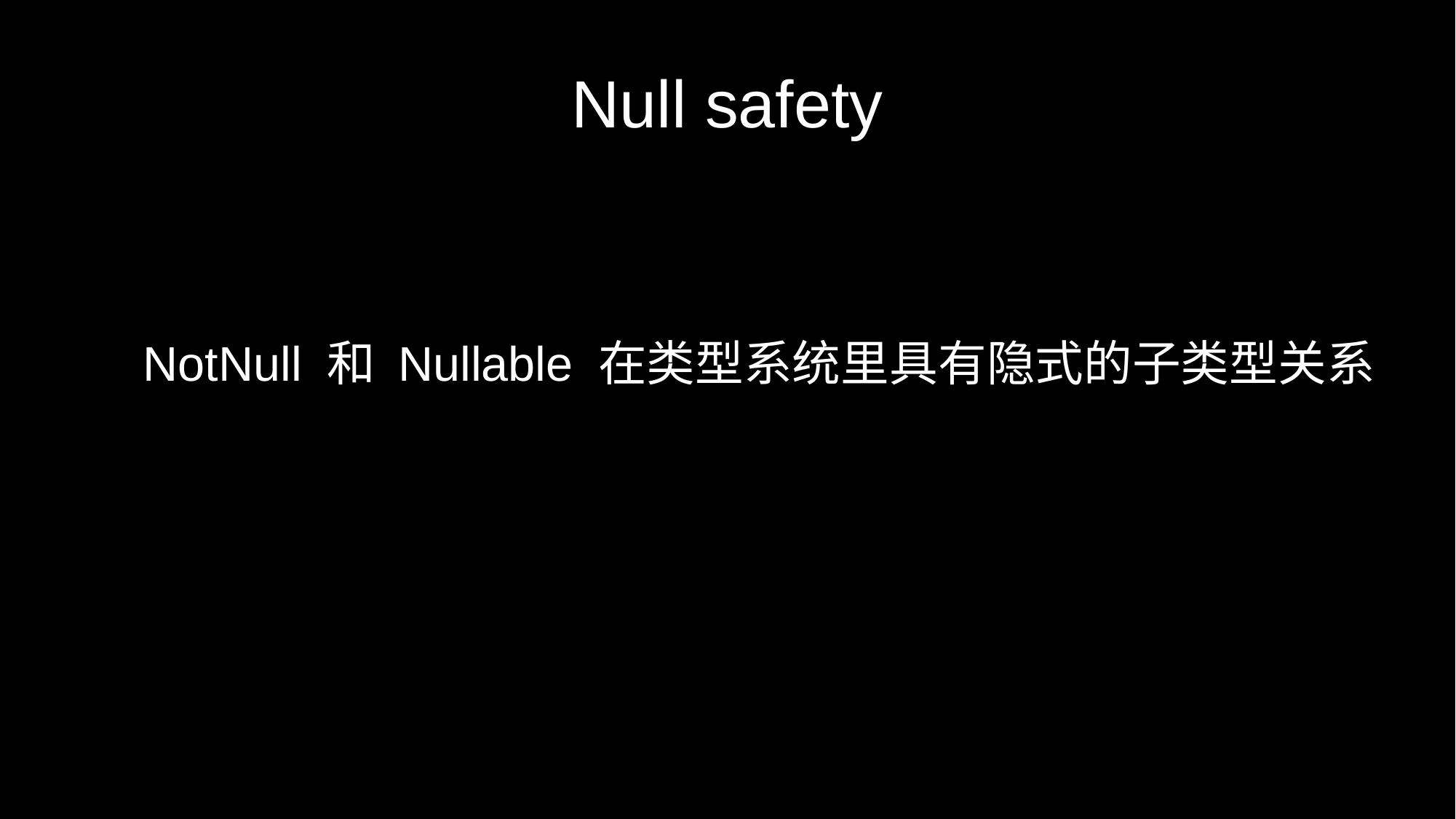

# Null safety
NotNull 和 Nullable 在类型系统里具有隐式的子类型关系